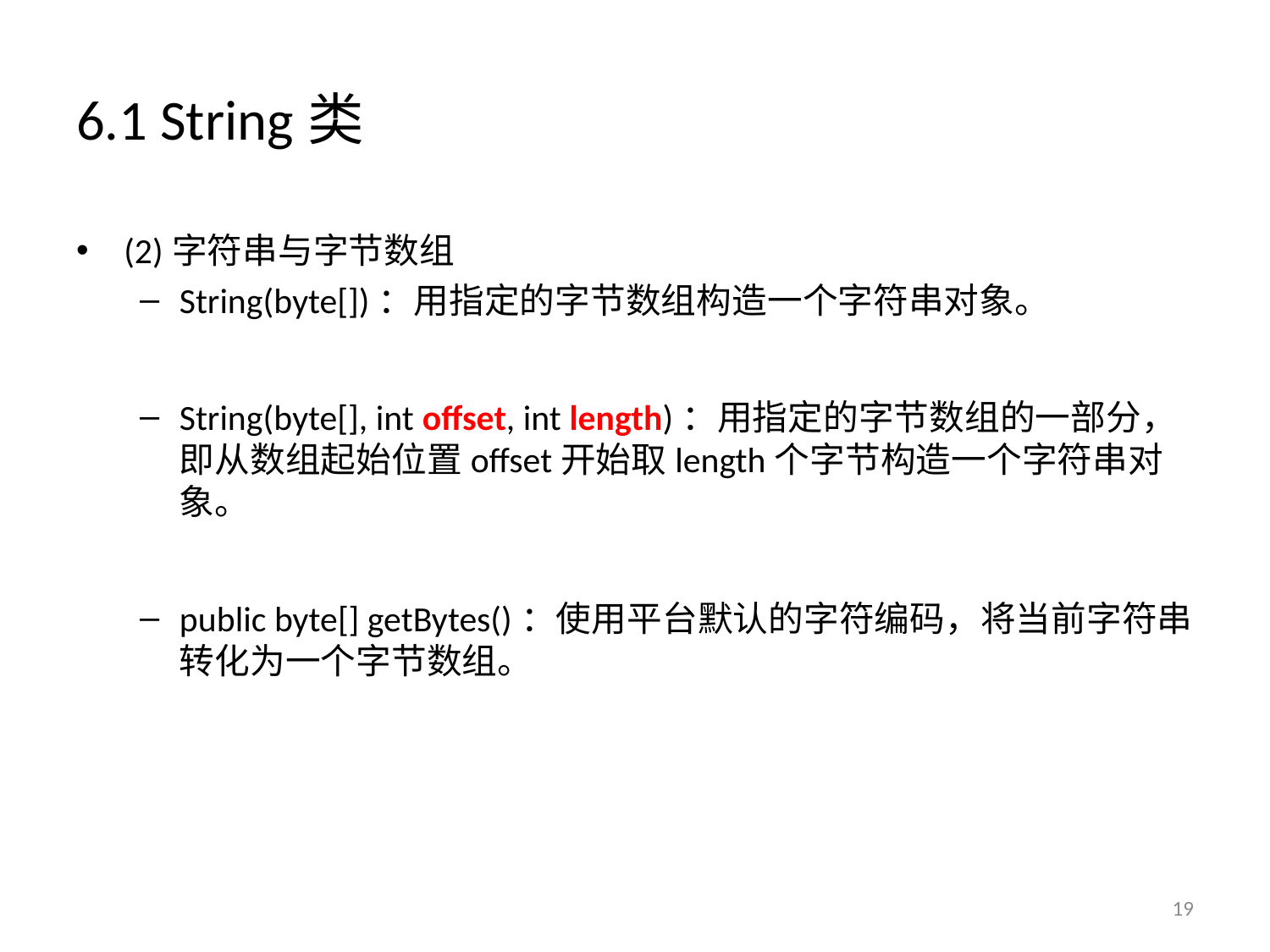

# 6.1 String类
(2)字符串与字节数组
String(byte[])：用指定的字节数组构造一个字符串对象。

String(byte[], int offset, int length)：用指定的字节数组的一部分，即从数组起始位置offset开始取length个字节构造一个字符串对象。

public byte[] getBytes()：使用平台默认的字符编码，将当前字符串转化为一个字节数组。
19